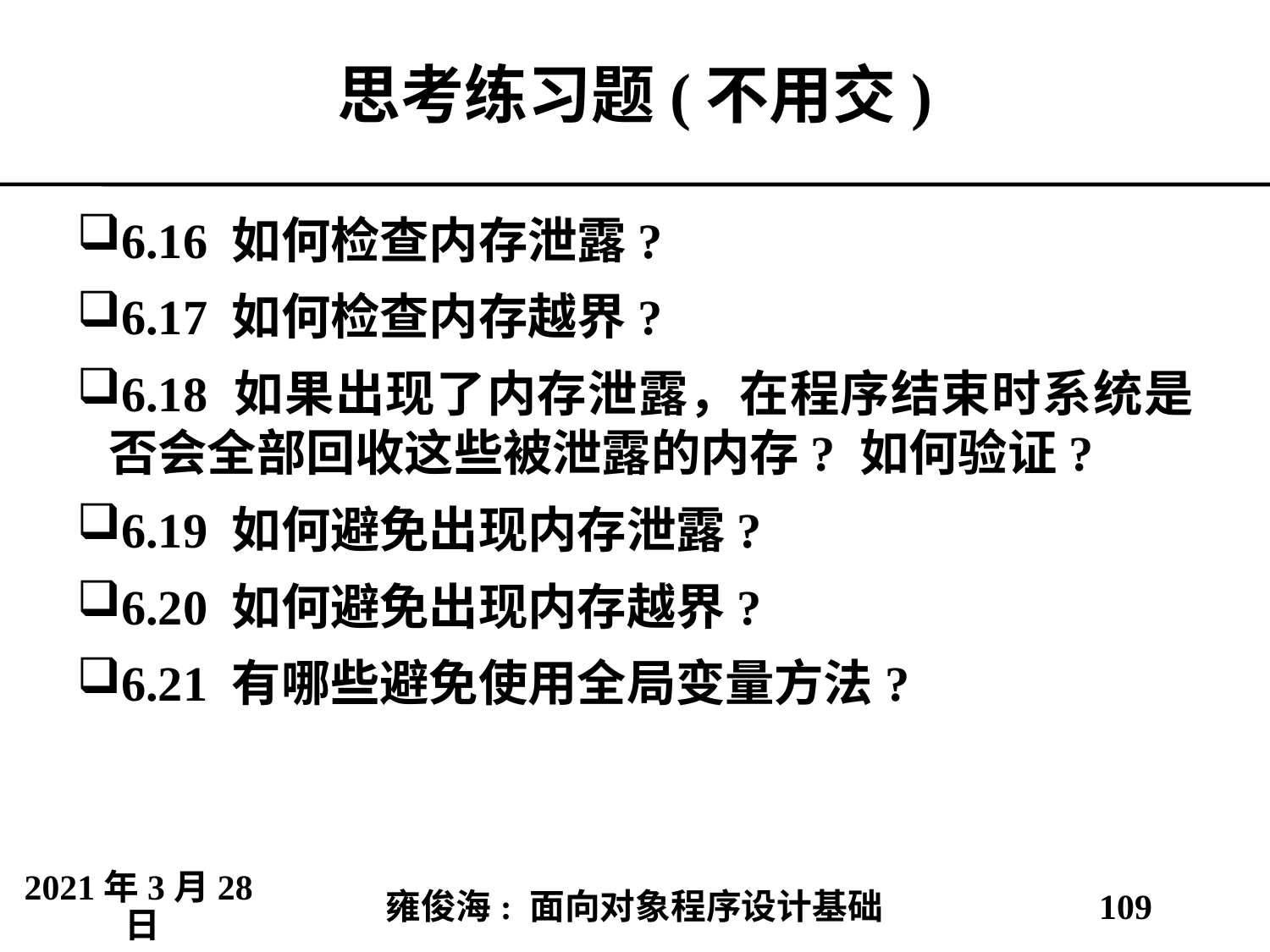

# 思考练习题(不用交)

6.16 如何检查内存泄露?
6.17 如何检查内存越界?
6.18 如果出现了内存泄露，在程序结束时系统是否会全部回收这些被泄露的内存? 如何验证?
6.19 如何避免出现内存泄露?
6.20 如何避免出现内存越界?
6.21 有哪些避免使用全局变量方法?
2021年3月28日
雍俊海: 面向对象程序设计基础
109